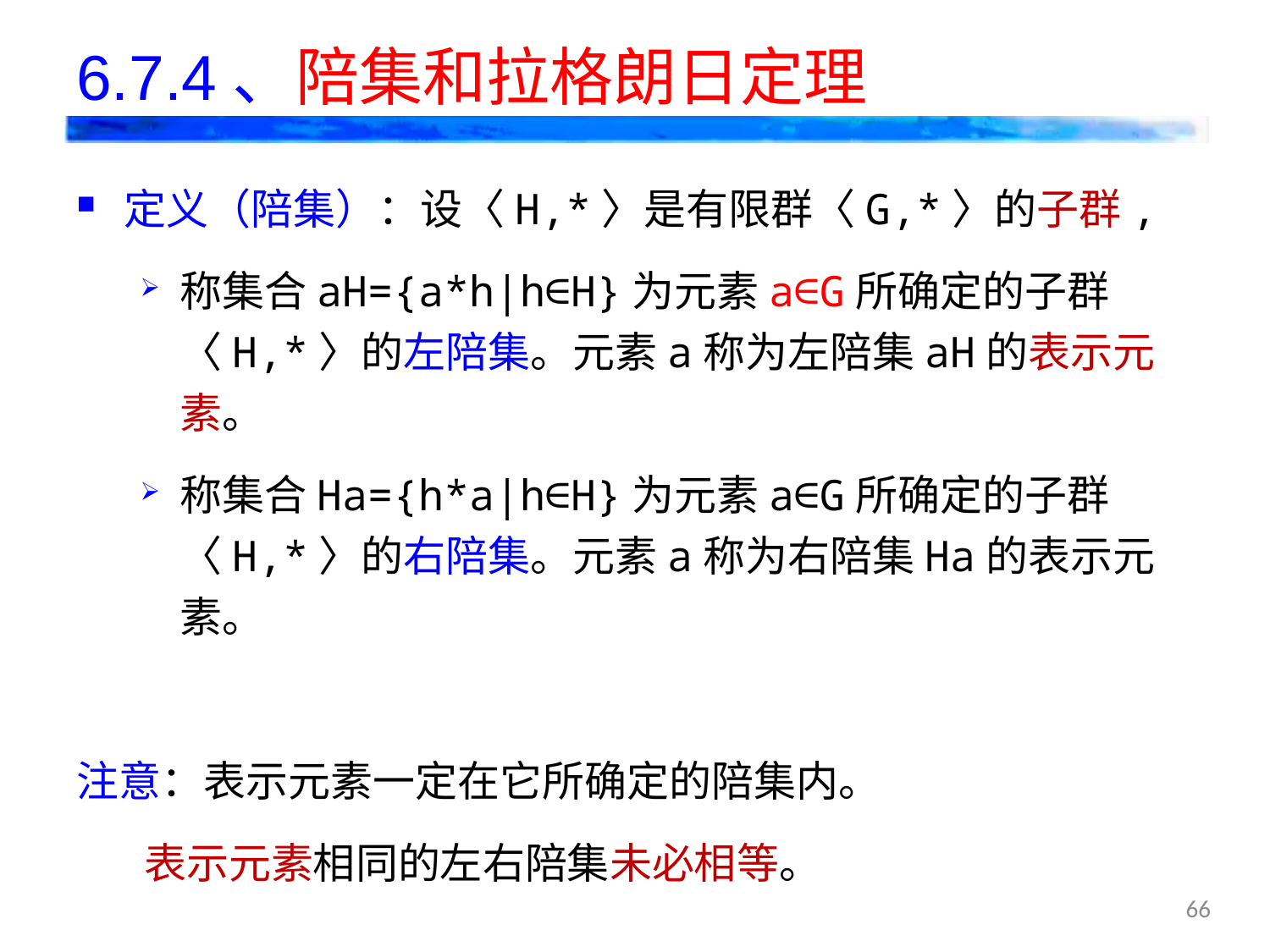

# 6.7.4、陪集和拉格朗日定理
定义（陪集）：设〈H,*〉是有限群〈G,*〉的子群,
称集合aH={a*h|h∈H}为元素a∈G所确定的子群〈H,*〉的左陪集。元素a称为左陪集aH的表示元素。
称集合Ha={h*a|h∈H}为元素a∈G所确定的子群〈H,*〉的右陪集。元素a称为右陪集Ha的表示元素。

注意：表示元素一定在它所确定的陪集内。
      表示元素相同的左右陪集未必相等。
66